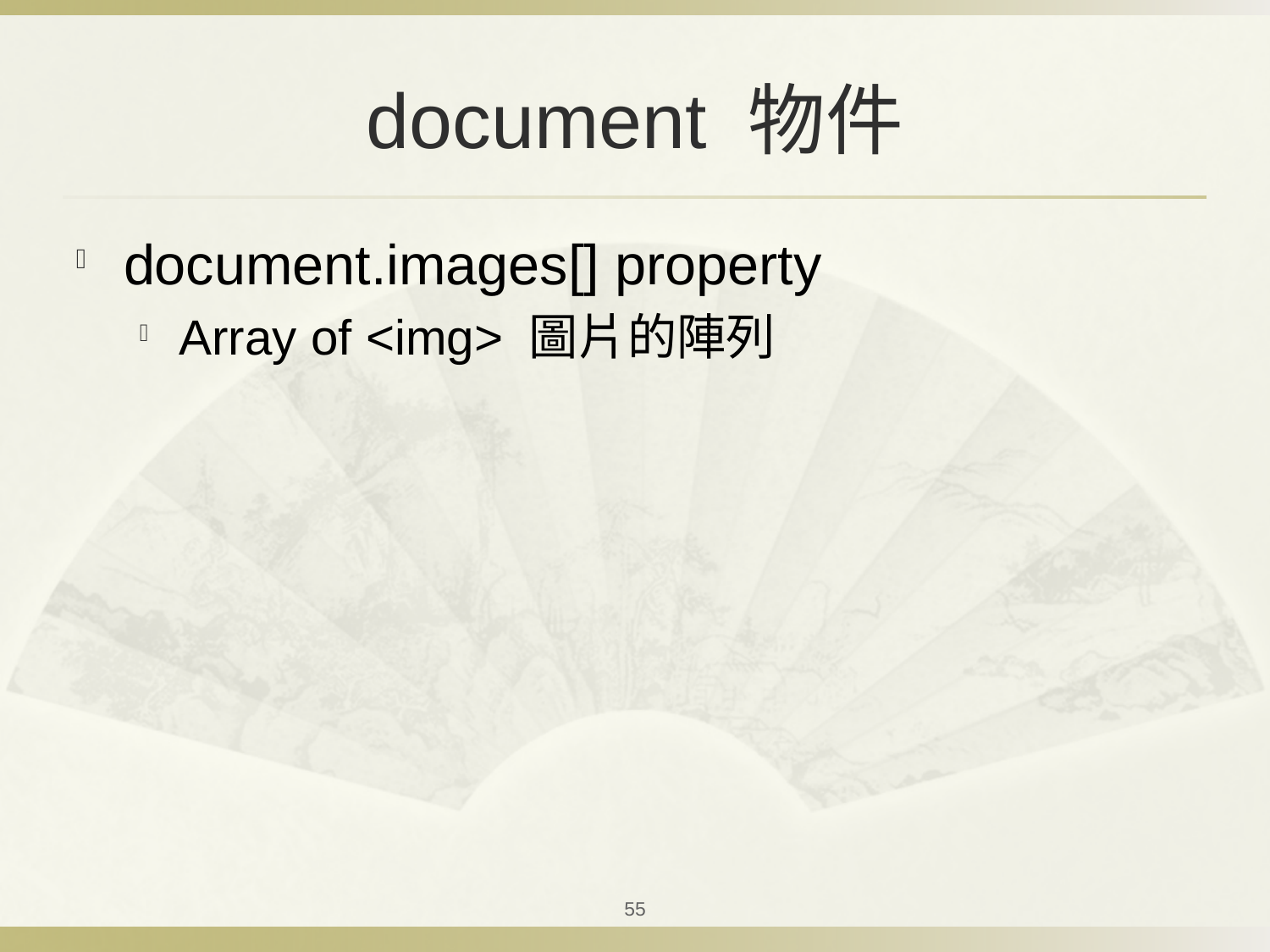

# document 物件
document.images[] property
Array of <img> 圖片的陣列

55